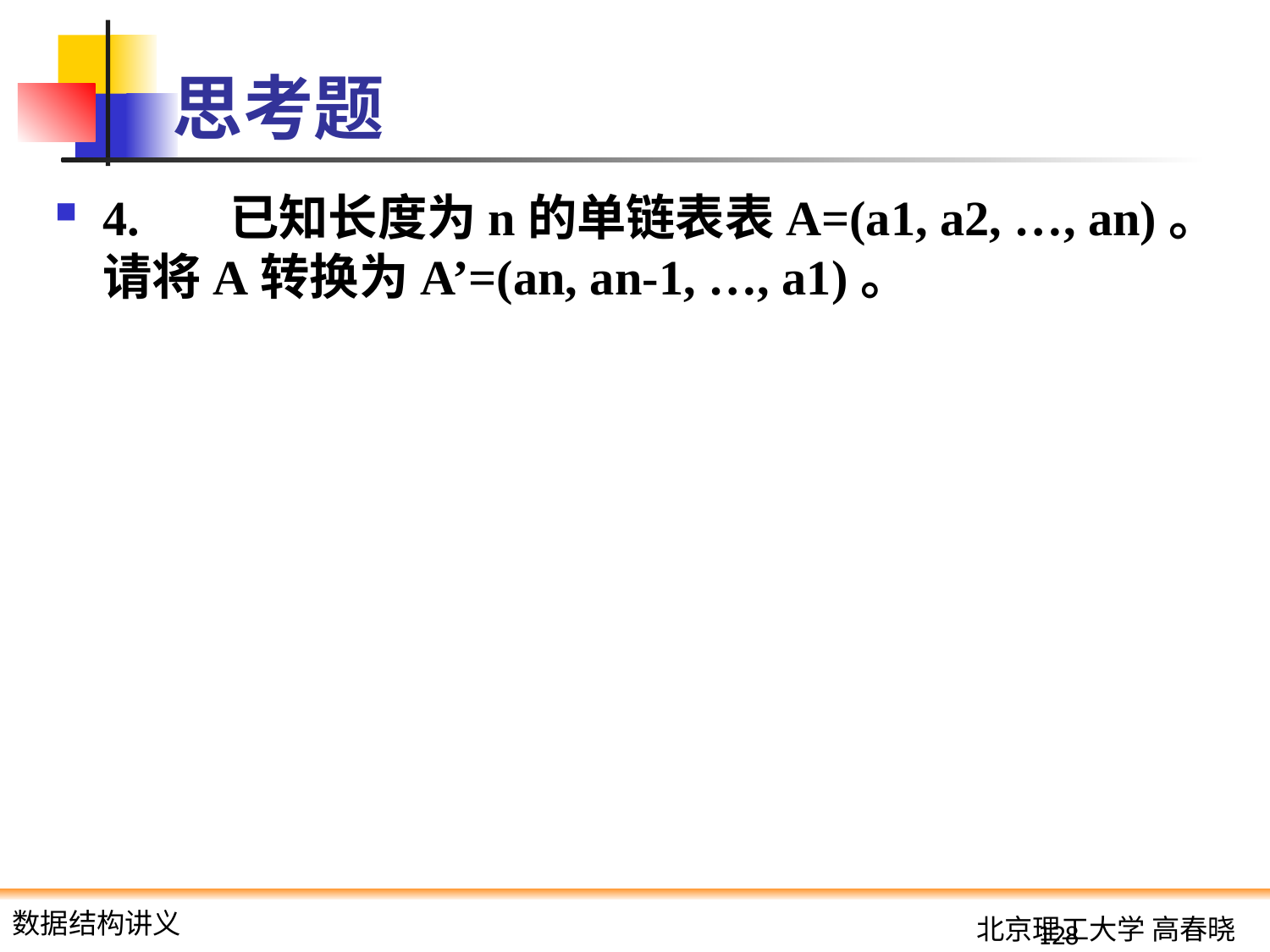

# 思考题
4.	已知长度为n的单链表表A=(a1, a2, …, an)。请将A转换为A’=(an, an-1, …, a1)。
128